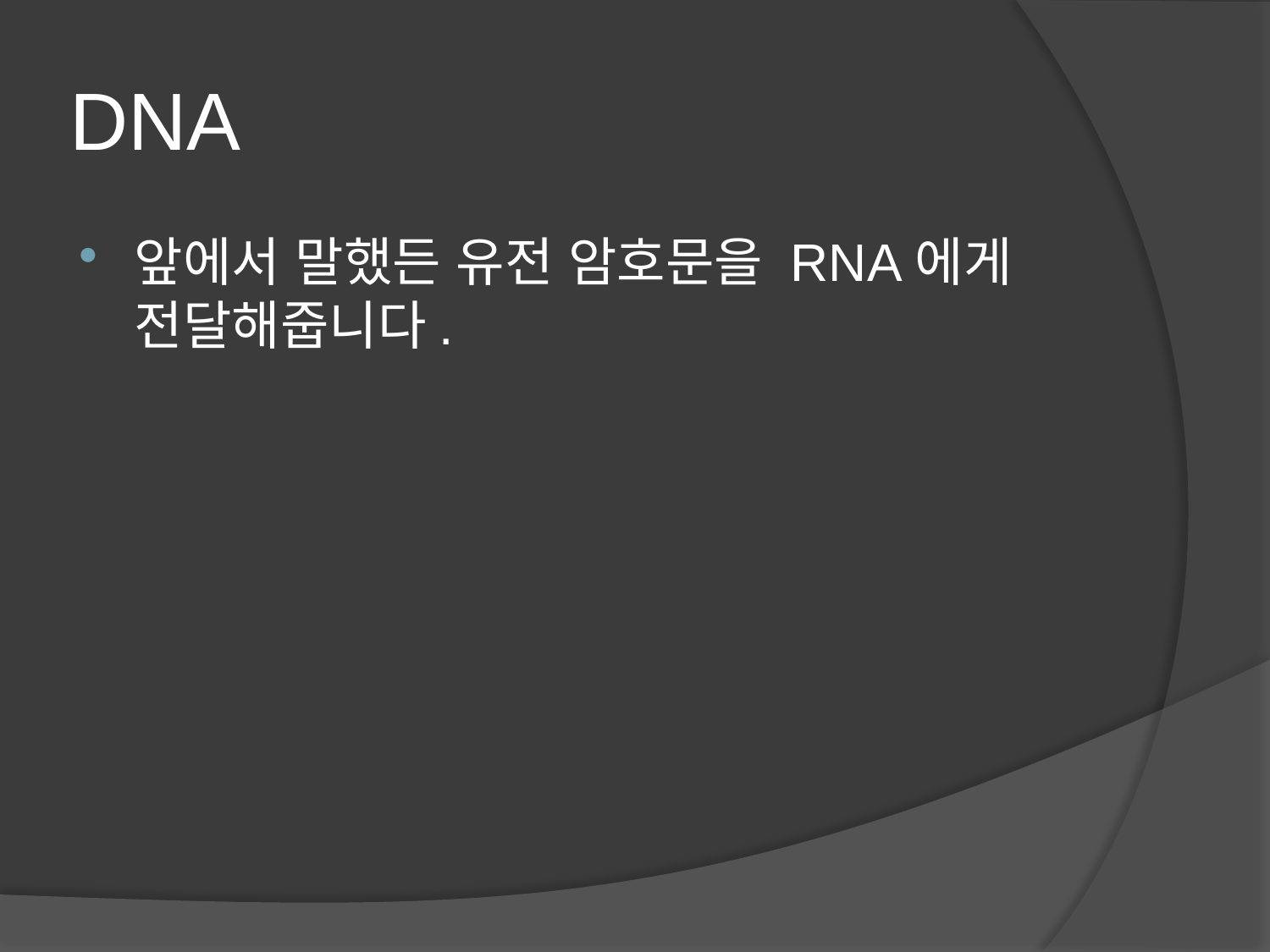

# DNA
앞에서 말했든 유전 암호문을 RNA에게 전달해줍니다.